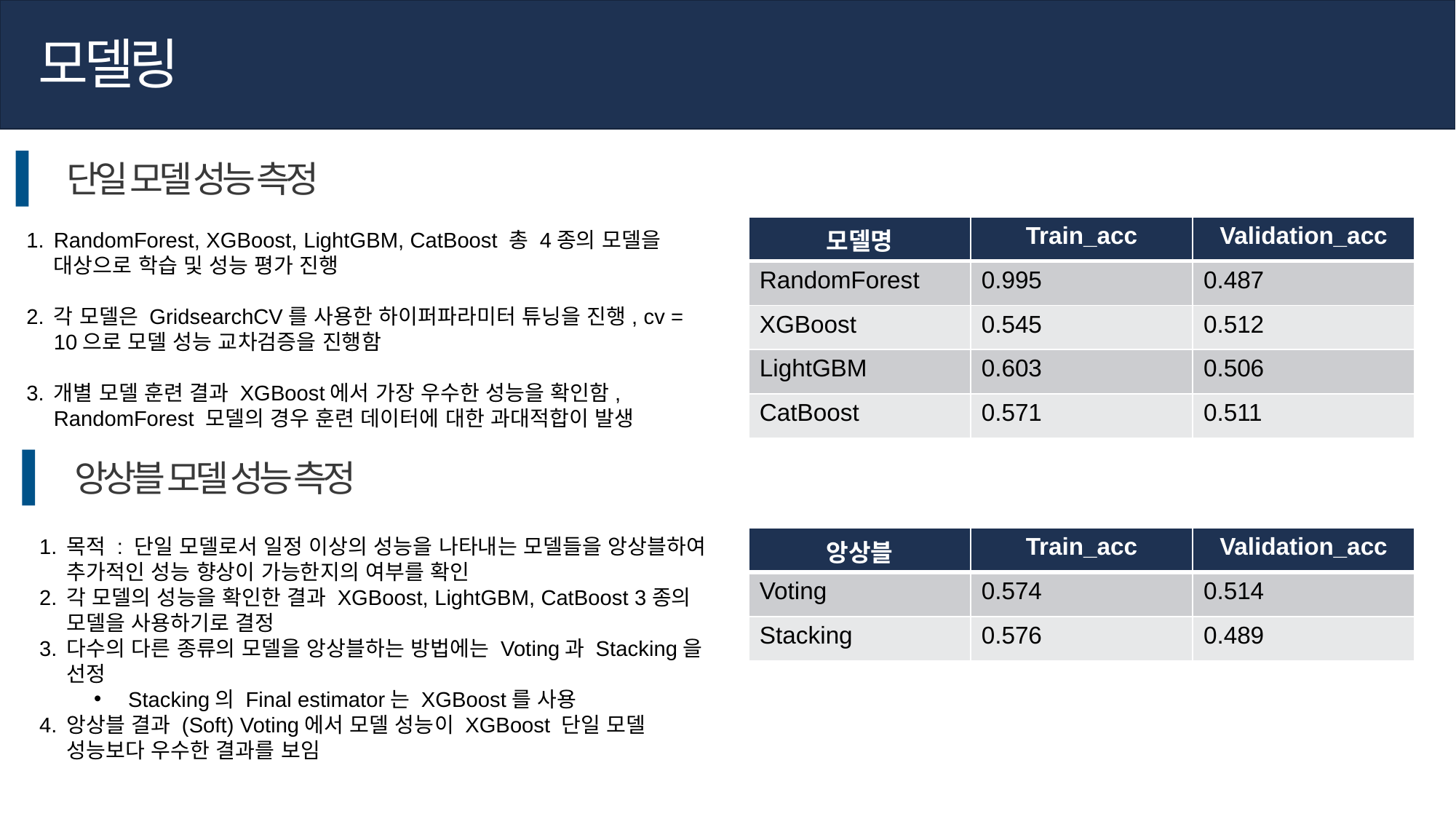

모델링

단일 모델 성능 측정
| 모델명 | Train\_acc | Validation\_acc |
| --- | --- | --- |
| RandomForest | 0.995 | 0.487 |
| XGBoost | 0.545 | 0.512 |
| LightGBM | 0.603 | 0.506 |
| CatBoost | 0.571 | 0.511 |
RandomForest, XGBoost, LightGBM, CatBoost 총 4종의 모델을 대상으로 학습 및 성능 평가 진행

각 모델은 GridsearchCV를 사용한 하이퍼파라미터 튜닝을 진행, cv = 10으로 모델 성능 교차검증을 진행함

개별 모델 훈련 결과 XGBoost에서 가장 우수한 성능을 확인함, RandomForest 모델의 경우 훈련 데이터에 대한 과대적합이 발생

앙상블 모델 성능 측정
목적 : 단일 모델로서 일정 이상의 성능을 나타내는 모델들을 앙상블하여 추가적인 성능 향상이 가능한지의 여부를 확인
각 모델의 성능을 확인한 결과 XGBoost, LightGBM, CatBoost 3종의 모델을 사용하기로 결정
다수의 다른 종류의 모델을 앙상블하는 방법에는 Voting과 Stacking을 선정
Stacking의 Final estimator는 XGBoost를 사용
앙상블 결과 (Soft) Voting에서 모델 성능이 XGBoost 단일 모델 성능보다 우수한 결과를 보임
| 앙상블 | Train\_acc | Validation\_acc |
| --- | --- | --- |
| Voting | 0.574 | 0.514 |
| Stacking | 0.576 | 0.489 |